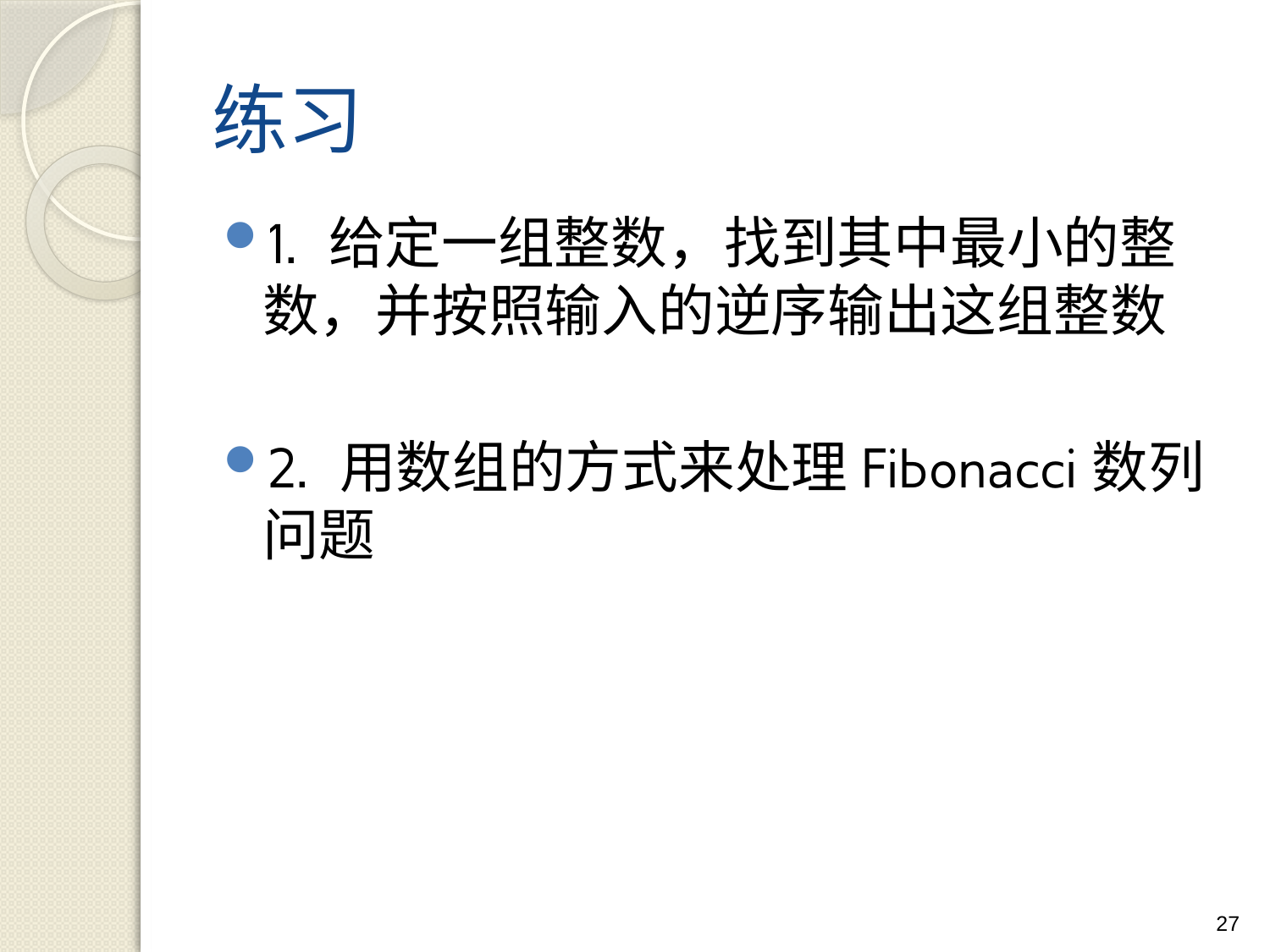

# 练习
1. 给定一组整数，找到其中最小的整数，并按照输入的逆序输出这组整数

2. 用数组的方式来处理Fibonacci数列问题
27